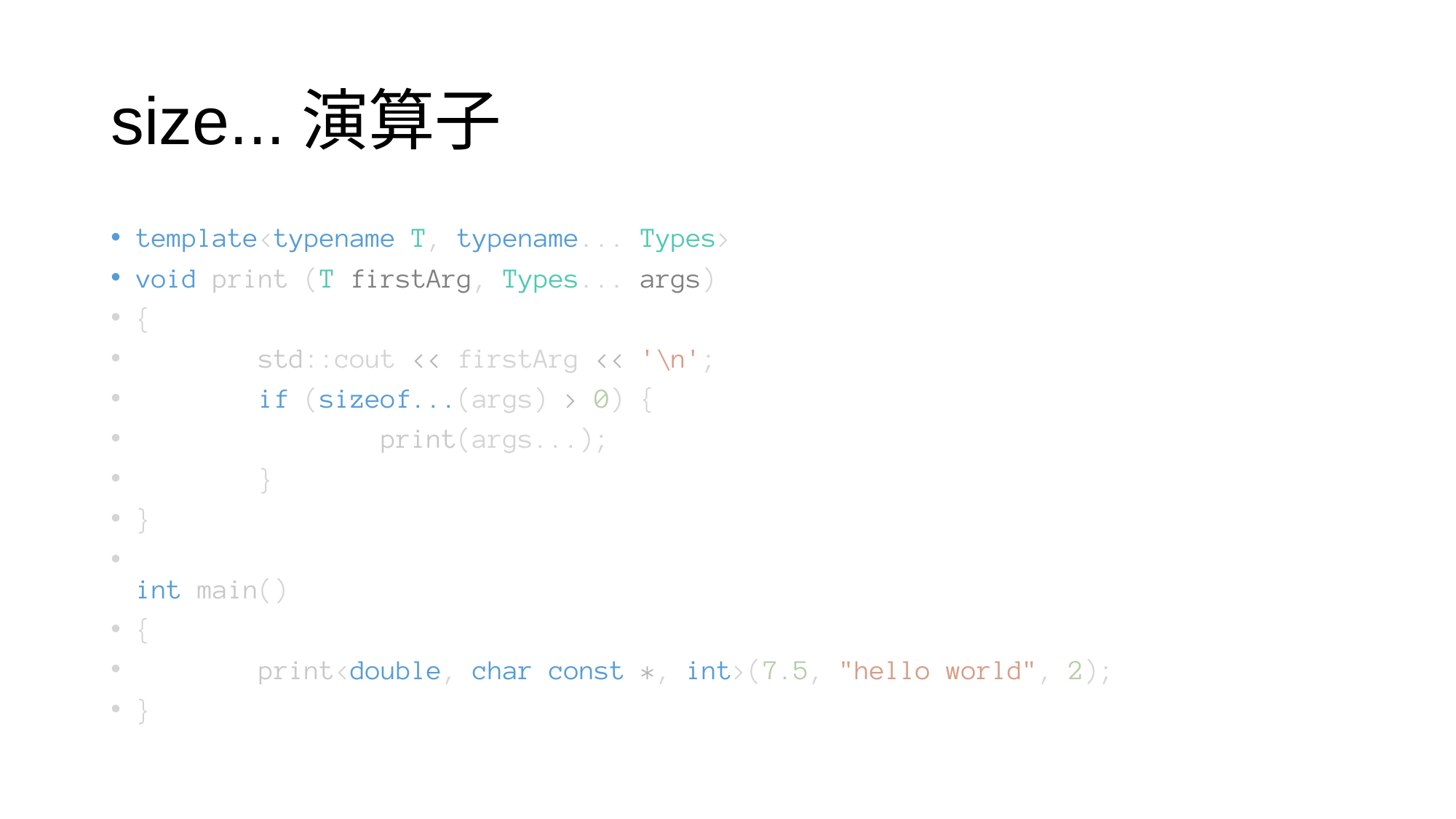

# size...演算子
template<typename T, typename... Types>
void print (T firstArg, Types... args)
{
        std::cout << firstArg << '\n';
        if (sizeof...(args) > 0) {
                print(args...);
        }
}
int main()
{
        print<double, char const *, int>(7.5, "hello world", 2);
}